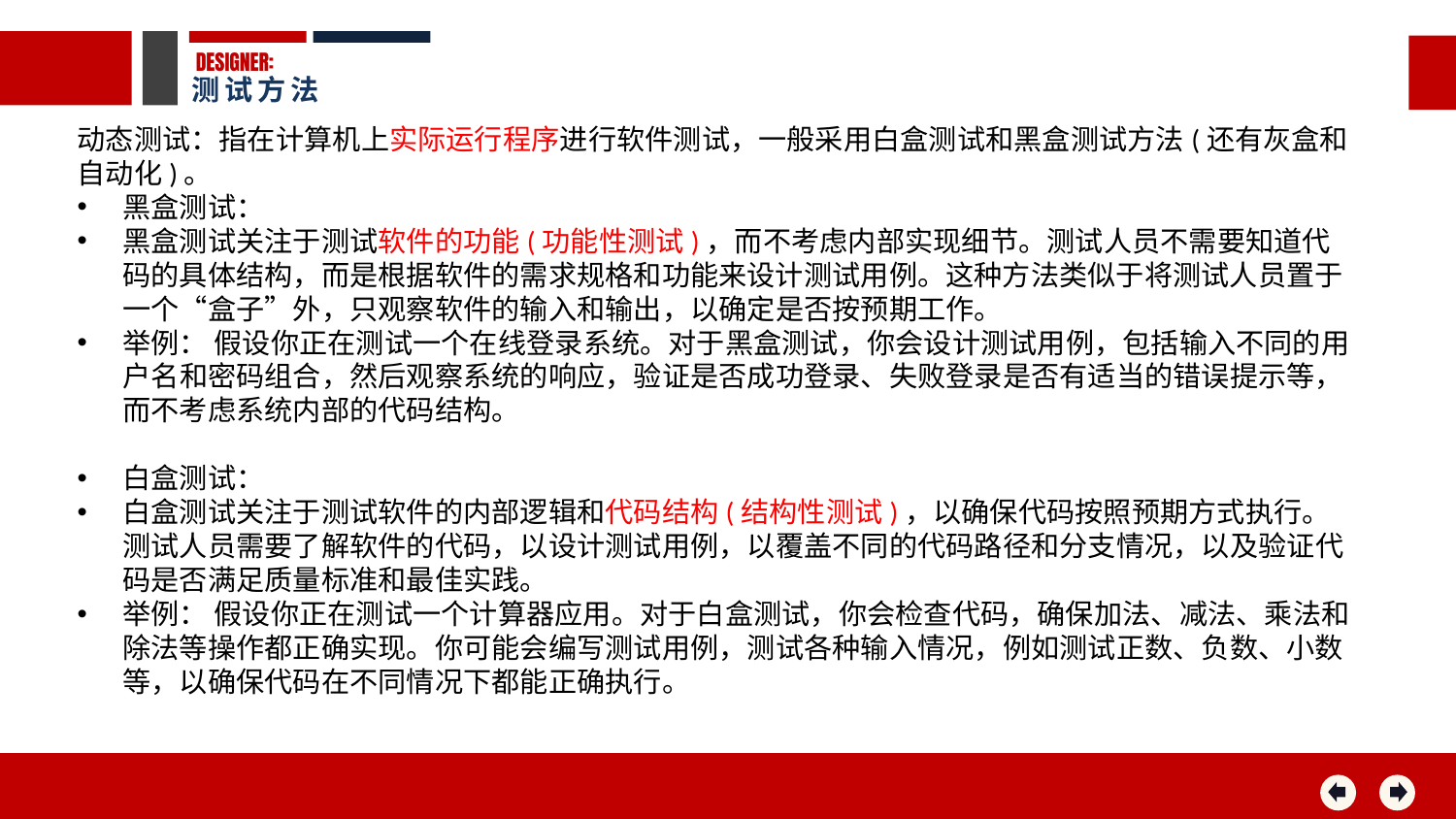

DESIGNER:
测试方法
动态测试：指在计算机上实际运行程序进行软件测试，一般采用白盒测试和黑盒测试方法(还有灰盒和自动化)。
黑盒测试：
黑盒测试关注于测试软件的功能(功能性测试)，而不考虑内部实现细节。测试人员不需要知道代码的具体结构，而是根据软件的需求规格和功能来设计测试用例。这种方法类似于将测试人员置于一个“盒子”外，只观察软件的输入和输出，以确定是否按预期工作。
举例： 假设你正在测试一个在线登录系统。对于黑盒测试，你会设计测试用例，包括输入不同的用户名和密码组合，然后观察系统的响应，验证是否成功登录、失败登录是否有适当的错误提示等，而不考虑系统内部的代码结构。

白盒测试：
白盒测试关注于测试软件的内部逻辑和代码结构(结构性测试)，以确保代码按照预期方式执行。测试人员需要了解软件的代码，以设计测试用例，以覆盖不同的代码路径和分支情况，以及验证代码是否满足质量标准和最佳实践。
举例： 假设你正在测试一个计算器应用。对于白盒测试，你会检查代码，确保加法、减法、乘法和除法等操作都正确实现。你可能会编写测试用例，测试各种输入情况，例如测试正数、负数、小数等，以确保代码在不同情况下都能正确执行。